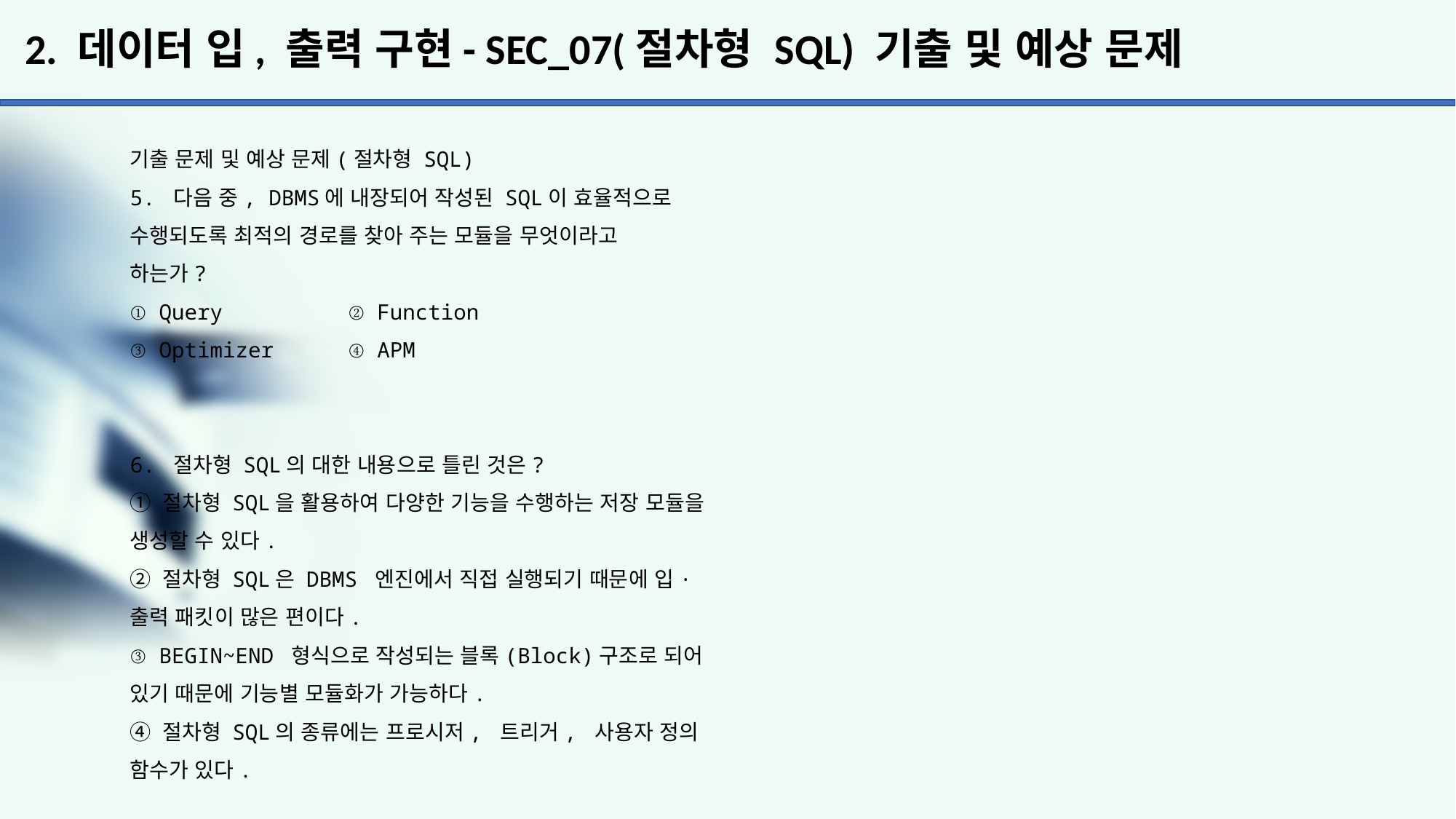

# 2. 데이터 입, 출력 구현- SEC_07(절차형 SQL) 기출 및 예상 문제
기출 문제 및 예상 문제(절차형 SQL)
5. 다음 중, DBMS에 내장되어 작성된 SQL이 효율적으로 수행되도록 최적의 경로를 찾아 주는 모듈을 무엇이라고
하는가?
① Query		② Function
③ Optimizer	④ APM

6. 절차형 SQL의 대한 내용으로 틀린 것은?
① 절차형 SQL을 활용하여 다양한 기능을 수행하는 저장 모듈을 생성할 수 있다.
② 절차형 SQL은 DBMS 엔진에서 직접 실행되기 때문에 입·출력 패킷이 많은 편이다.
③ BEGIN~END 형식으로 작성되는 블록(Block)구조로 되어 있기 때문에 기능별 모듈화가 가능하다.
④ 절차형 SQL의 종류에는 프로시저, 트리거, 사용자 정의 함수가 있다.